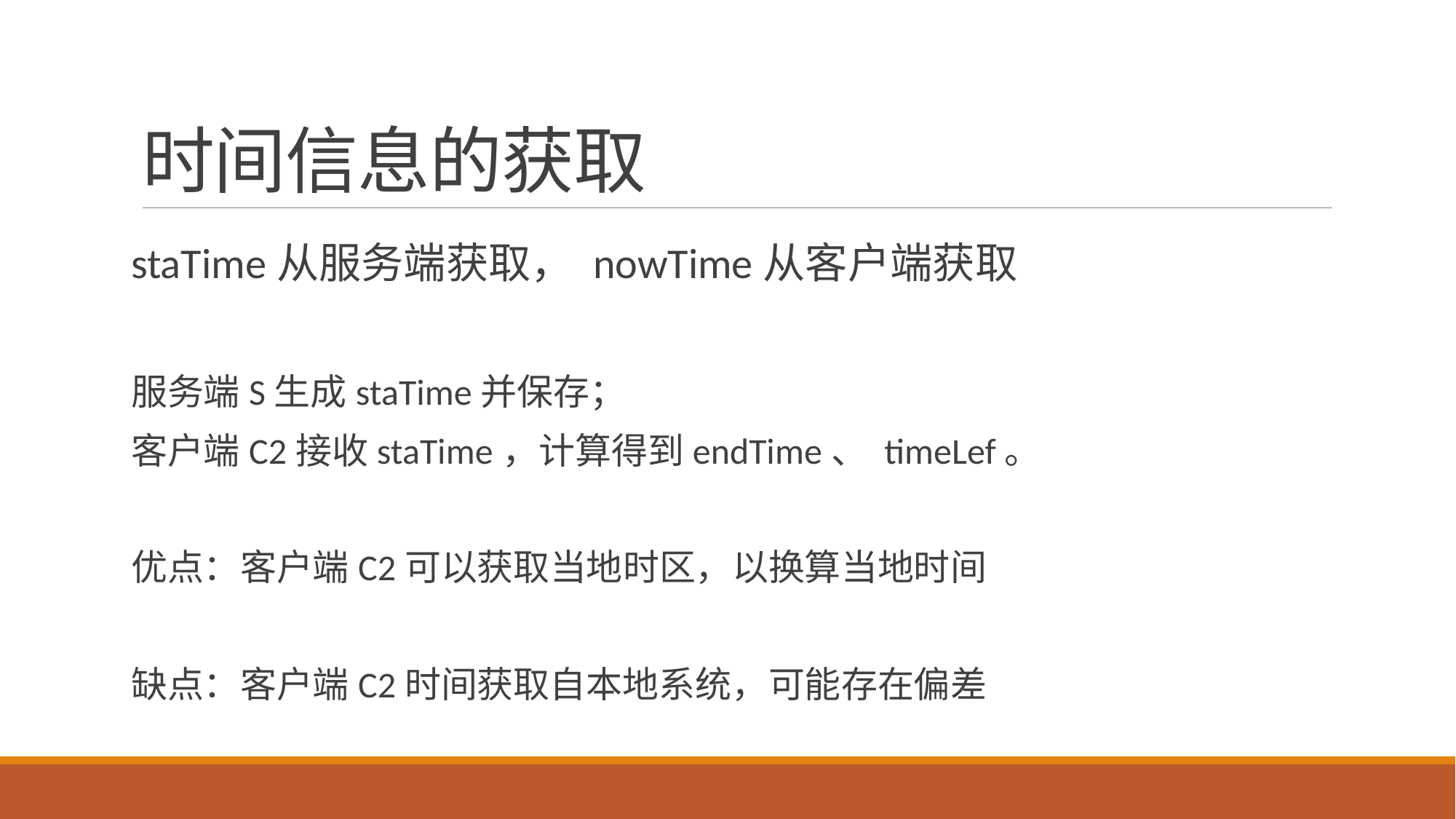

# 时间信息的获取
staTime从服务端获取， nowTime从客户端获取

服务端S生成staTime并保存；
客户端C2接收staTime，计算得到endTime、 timeLef。

优点：客户端C2可以获取当地时区，以换算当地时间

缺点：客户端C2时间获取自本地系统，可能存在偏差